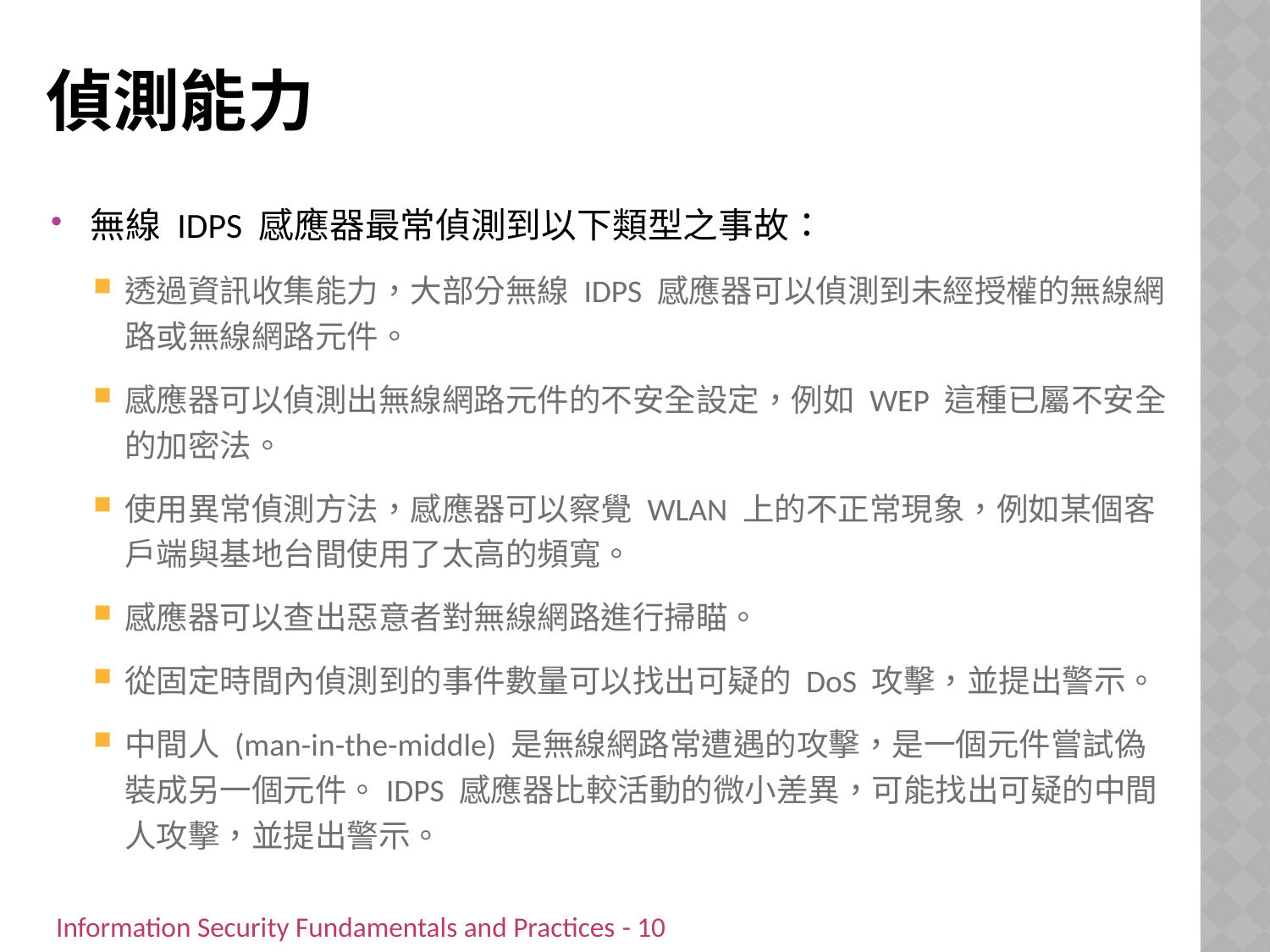

# 偵測能力
無線 IDPS 感應器最常偵測到以下類型之事故：
透過資訊收集能力，大部分無線 IDPS 感應器可以偵測到未經授權的無線網路或無線網路元件。
感應器可以偵測出無線網路元件的不安全設定，例如 WEP 這種已屬不安全的加密法。
使用異常偵測方法，感應器可以察覺 WLAN 上的不正常現象，例如某個客戶端與基地台間使用了太高的頻寬。
感應器可以查出惡意者對無線網路進行掃瞄。
從固定時間內偵測到的事件數量可以找出可疑的 DoS 攻擊，並提出警示。
中間人 (man-in-the-middle) 是無線網路常遭遇的攻擊，是一個元件嘗試偽裝成另一個元件。IDPS 感應器比較活動的微小差異，可能找出可疑的中間人攻擊，並提出警示。